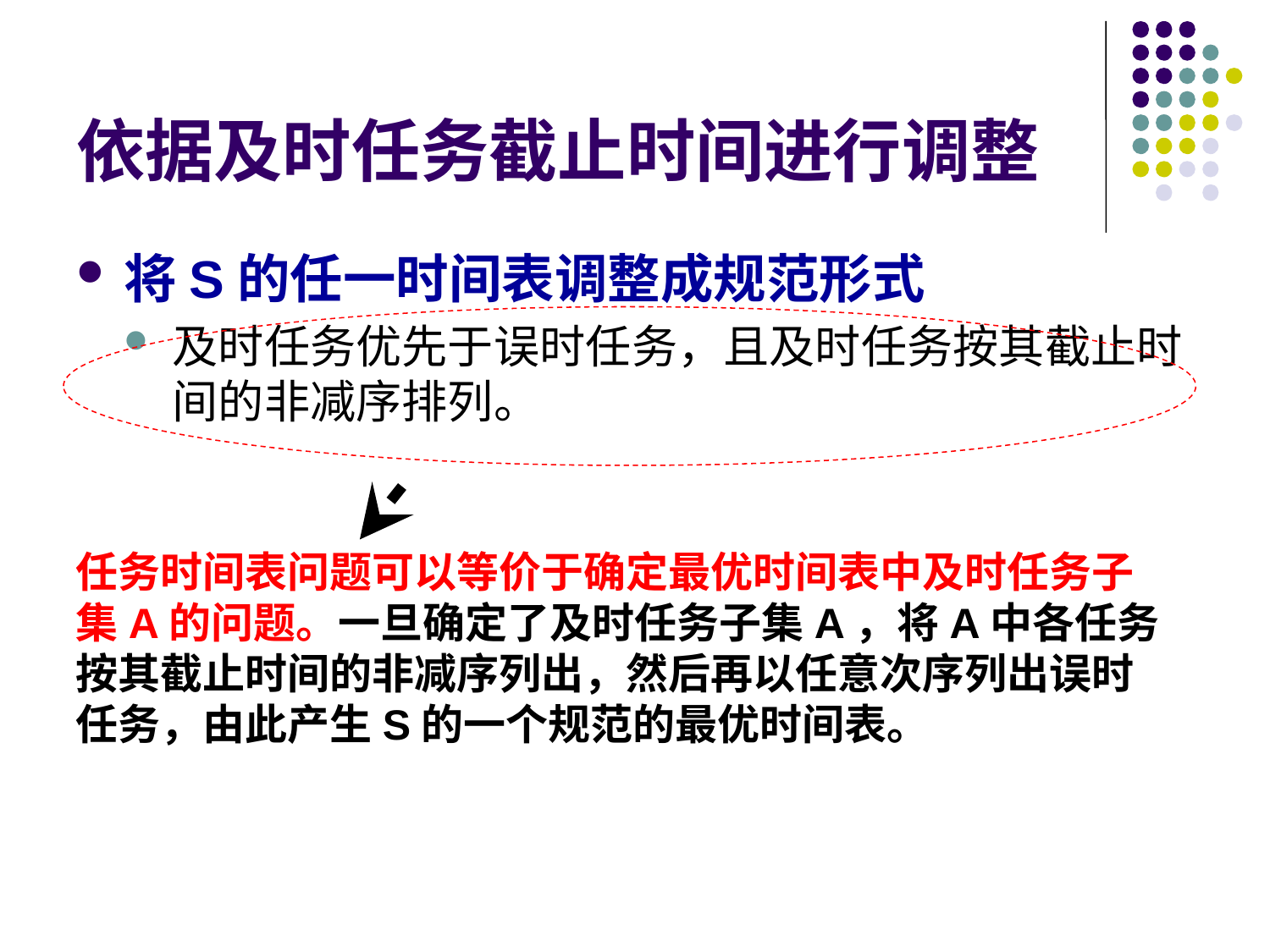

# 依据及时任务截止时间进行调整
将S的任一时间表调整成规范形式
及时任务优先于误时任务，且及时任务按其截止时间的非减序排列。

任务时间表问题可以等价于确定最优时间表中及时任务子集A的问题。一旦确定了及时任务子集A，将A中各任务按其截止时间的非减序列出，然后再以任意次序列出误时任务，由此产生S的一个规范的最优时间表。